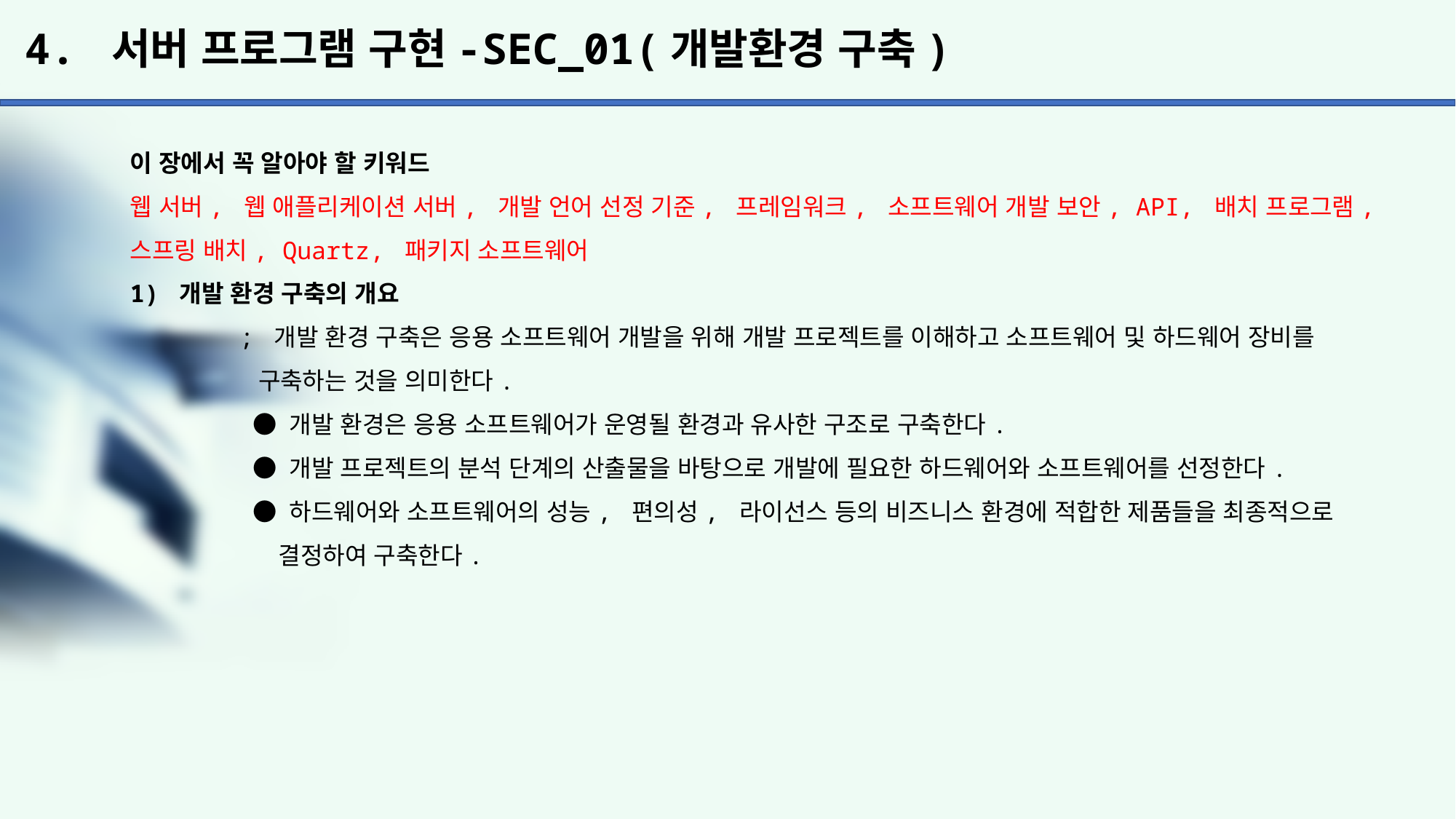

# 4. 서버 프로그램 구현-SEC_01(개발환경 구축)
이 장에서 꼭 알아야 할 키워드
웹 서버, 웹 애플리케이션 서버, 개발 언어 선정 기준, 프레임워크, 소프트웨어 개발 보안, API, 배치 프로그램,  스프링 배치, Quartz, 패키지 소프트웨어
1) 개발 환경 구축의 개요
	; 개발 환경 구축은 응용 소프트웨어 개발을 위해 개발 프로젝트를 이해하고 소프트웨어 및 하드웨어 장비를
	  구축하는 것을 의미한다.
	  ● 개발 환경은 응용 소프트웨어가 운영될 환경과 유사한 구조로 구축한다.
	  ● 개발 프로젝트의 분석 단계의 산출물을 바탕으로 개발에 필요한 하드웨어와 소프트웨어를 선정한다.
	  ● 하드웨어와 소프트웨어의 성능, 편의성, 라이선스 등의 비즈니스 환경에 적합한 제품들을 최종적으로
	     결정하여 구축한다.